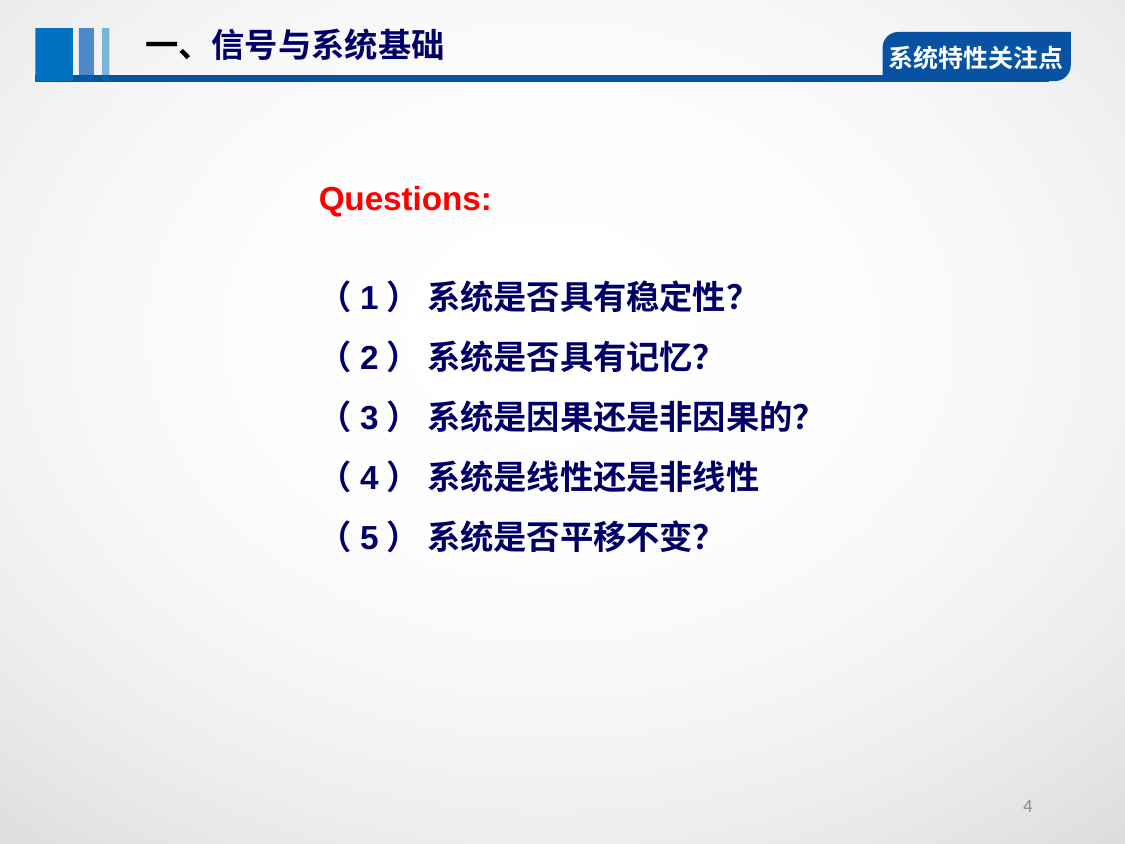

一、信号与系统基础

系统特性关注点
Questions:

（1） 系统是否具有稳定性？
（2） 系统是否具有记忆？
（3） 系统是因果还是非因果的？ （4） 系统是线性还是非线性
（5） 系统是否平移不变？
4